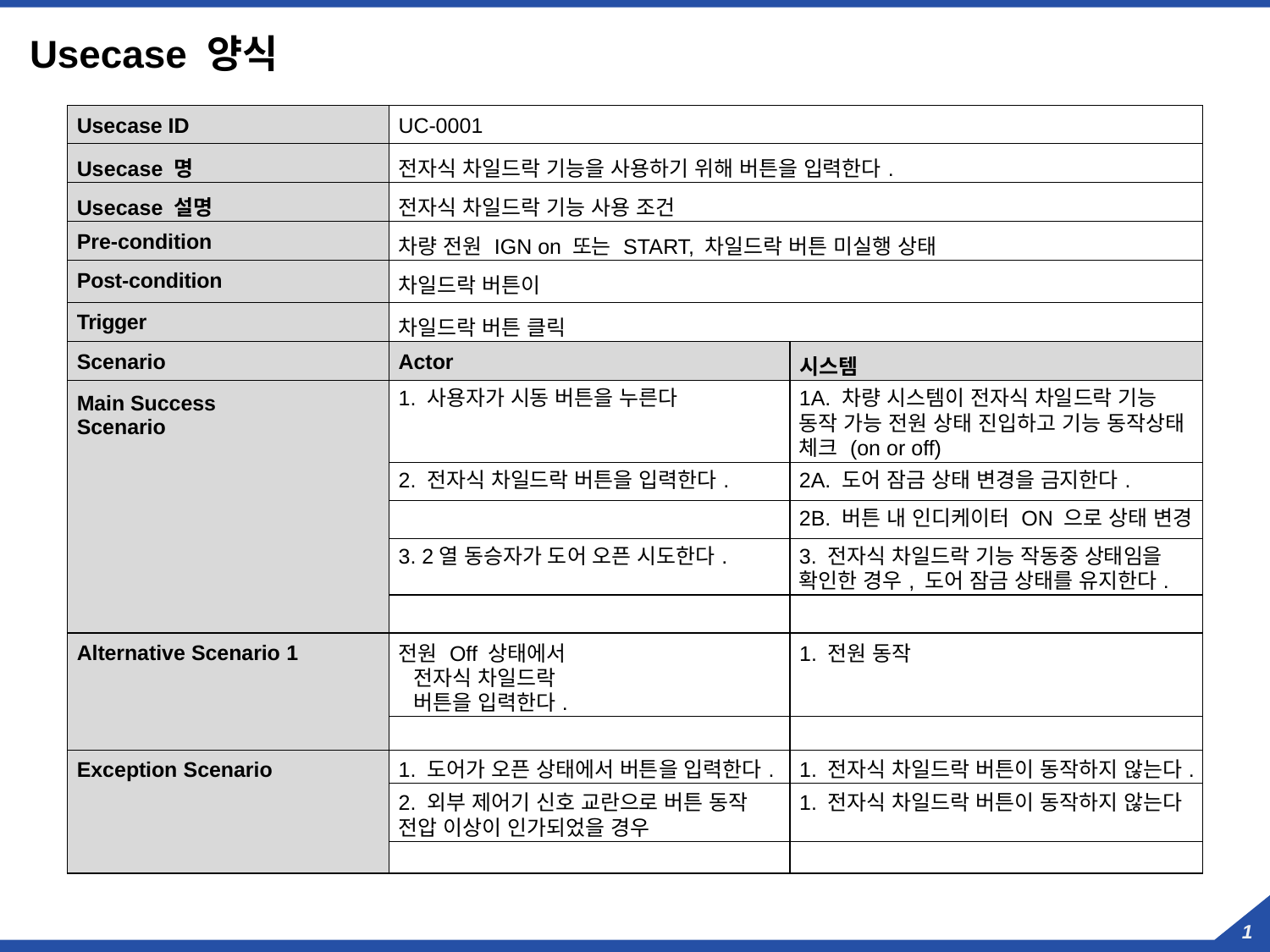

# Usecase 양식
| Usecase ID | UC-0001 |  |
| --- | --- | --- |
| Usecase 명 | 전자식 차일드락 기능을 사용하기 위해 버튼을 입력한다. |  |
| Usecase 설명 | 전자식 차일드락 기능 사용 조건 |  |
| Pre-condition | 차량 전원 IGN on 또는 START, 차일드락 버튼 미실행 상태 |  |
| Post-condition | 차일드락 버튼이 |  |
| Trigger | 차일드락 버튼 클릭 |  |
| Scenario | Actor | 시스템 |
| Main Success Scenario | 1. 사용자가 시동 버튼을 누른다 | 1A. 차량 시스템이 전자식 차일드락 기능 동작 가능 전원 상태 진입하고 기능 동작상태 체크 (on or off) |
|  | 2. 전자식 차일드락 버튼을 입력한다. | 2A. 도어 잠금 상태 변경을 금지한다. |
|  |  | 2B. 버튼 내 인디케이터 ON 으로 상태 변경 |
|  | 3. 2열 동승자가 도어 오픈 시도한다. | 3. 전자식 차일드락 기능 작동중 상태임을 확인한 경우, 도어 잠금 상태를 유지한다. |
|  |  |  |
| Alternative Scenario 1 | 전원 Off 상태에서 전자식 차일드락 버튼을 입력한다. | 1. 전원 동작 |
|  |  |  |
| Exception Scenario | 1. 도어가 오픈 상태에서 버튼을 입력한다. | 1. 전자식 차일드락 버튼이 동작하지 않는다. |
|  | 2. 외부 제어기 신호 교란으로 버튼 동작 전압 이상이 인가되었을 경우 | 1. 전자식 차일드락 버튼이 동작하지 않는다 |
|  |  |  |